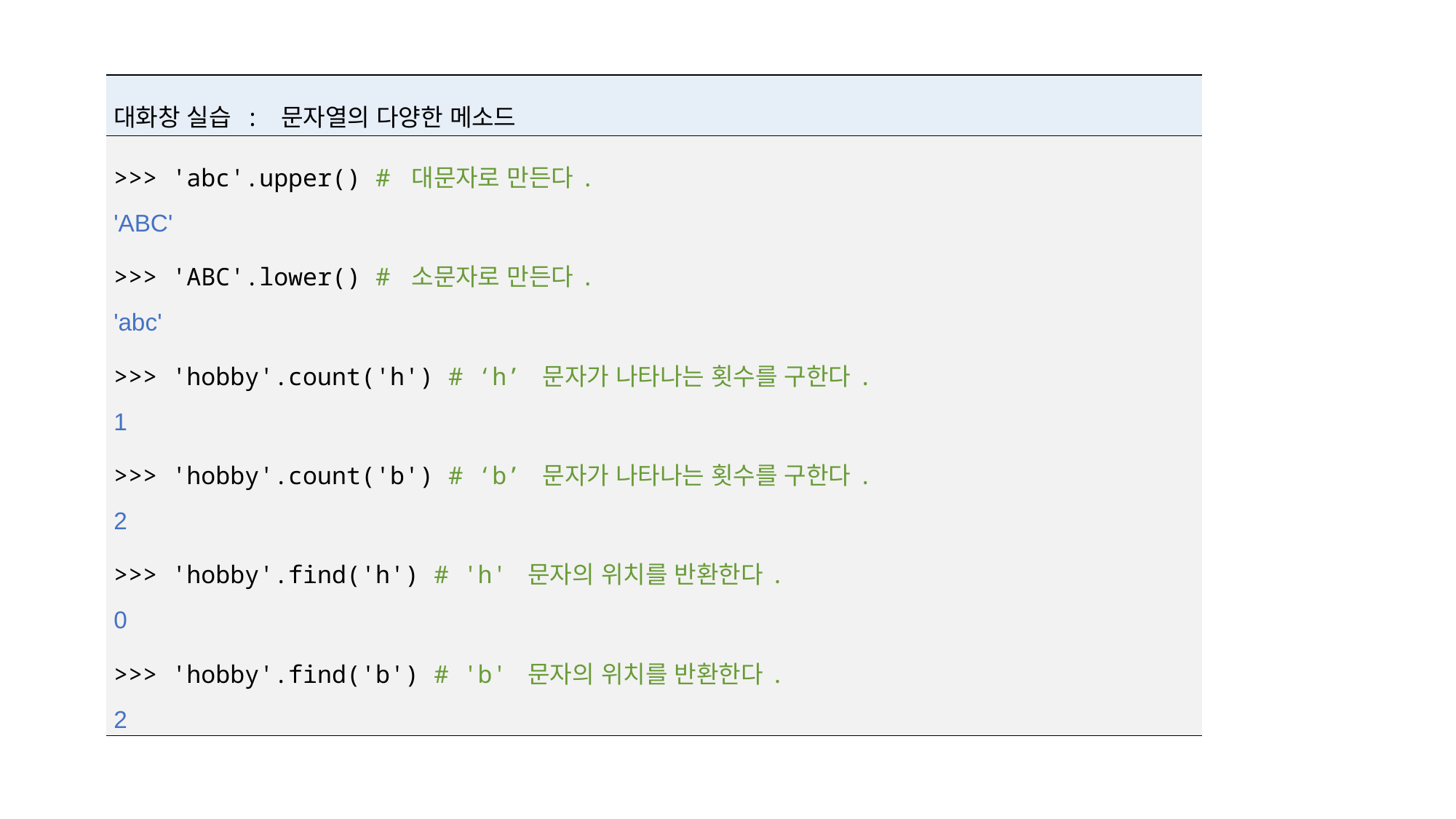

| 대화창 실습 : 문자열의 다양한 메소드 |
| --- |
| >>> 'abc'.upper() # 대문자로 만든다. 'ABC' >>> 'ABC'.lower() # 소문자로 만든다. 'abc' >>> 'hobby'.count('h') # ‘h’ 문자가 나타나는 횟수를 구한다. 1 >>> 'hobby'.count('b') # ‘b’ 문자가 나타나는 횟수를 구한다. 2 >>> 'hobby'.find('h') # 'h' 문자의 위치를 반환한다. 0 >>> 'hobby'.find('b') # 'b' 문자의 위치를 반환한다. 2 |